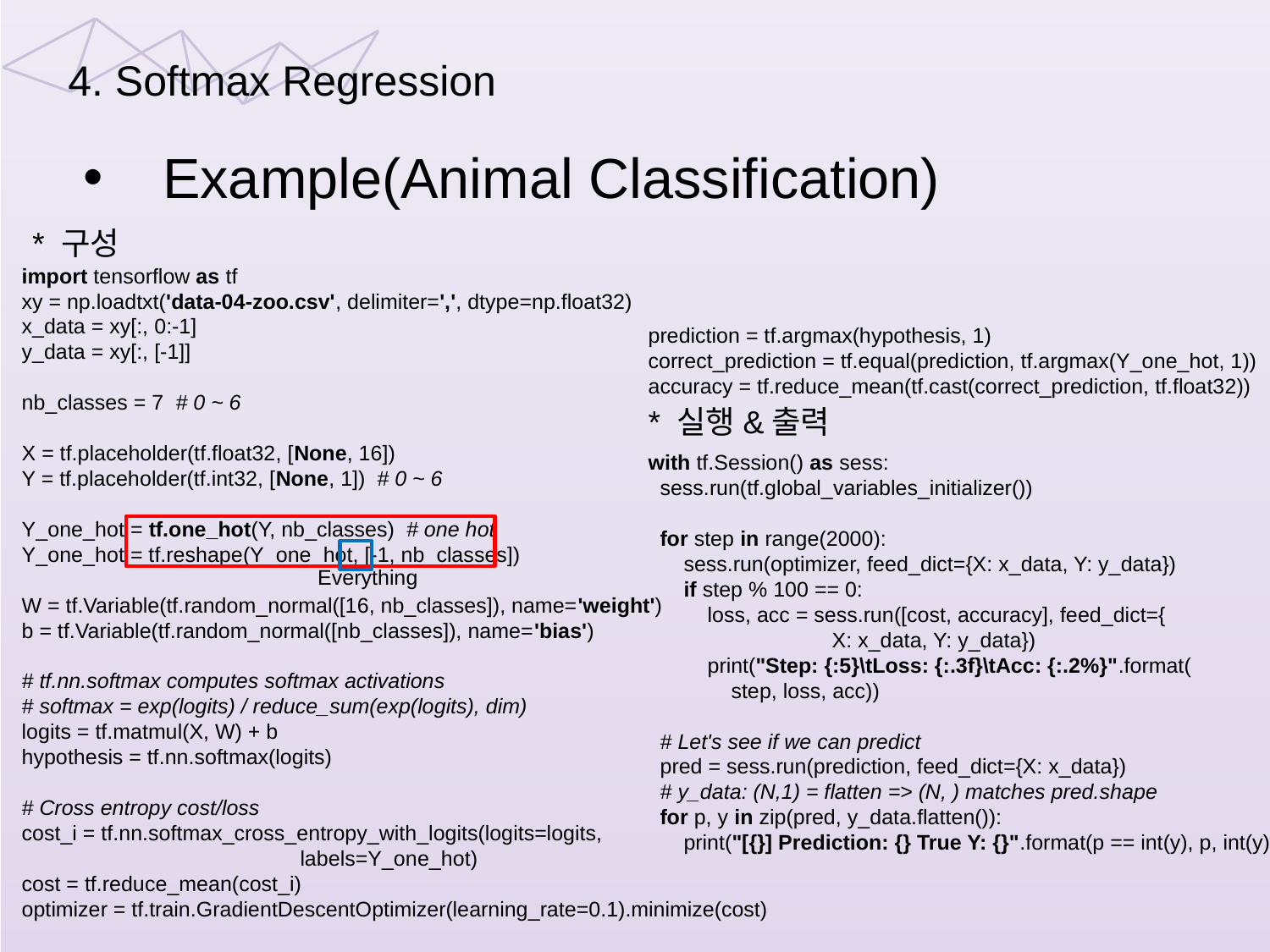

4. Softmax Regression
Example(Animal Classification)
* 구성
import tensorflow as tf
xy = np.loadtxt('data-04-zoo.csv', delimiter=',', dtype=np.float32)
x_data = xy[:, 0:-1]
y_data = xy[:, [-1]]
nb_classes = 7  # 0 ~ 6
X = tf.placeholder(tf.float32, [None, 16])
Y = tf.placeholder(tf.int32, [None, 1])  # 0 ~ 6
Y_one_hot = tf.one_hot(Y, nb_classes)  # one hot
Y_one_hot = tf.reshape(Y_one_hot, [-1, nb_classes])
W = tf.Variable(tf.random_normal([16, nb_classes]), name='weight')
b = tf.Variable(tf.random_normal([nb_classes]), name='bias')
# tf.nn.softmax computes softmax activations
# softmax = exp(logits) / reduce_sum(exp(logits), dim)
logits = tf.matmul(X, W) + b
hypothesis = tf.nn.softmax(logits)
# Cross entropy cost/loss
cost_i = tf.nn.softmax_cross_entropy_with_logits(logits=logits,
                                               labels=Y_one_hot)
cost = tf.reduce_mean(cost_i)
optimizer = tf.train.GradientDescentOptimizer(learning_rate=0.1).minimize(cost)

prediction = tf.argmax(hypothesis, 1)
correct_prediction = tf.equal(prediction, tf.argmax(Y_one_hot, 1))
accuracy = tf.reduce_mean(tf.cast(correct_prediction, tf.float32))

with tf.Session() as sess:
  sess.run(tf.global_variables_initializer())
  for step in range(2000):
      sess.run(optimizer, feed_dict={X: x_data, Y: y_data})
      if step % 100 == 0:
          loss, acc = sess.run([cost, accuracy], feed_dict={
                               X: x_data, Y: y_data})
          print("Step: {:5}\tLoss: {:.3f}\tAcc: {:.2%}".format(
              step, loss, acc))
  # Let's see if we can predict
  pred = sess.run(prediction, feed_dict={X: x_data})
  # y_data: (N,1) = flatten => (N, ) matches pred.shape
  for p, y in zip(pred, y_data.flatten()):
      print("[{}] Prediction: {} True Y: {}".format(p == int(y), p, int(y)))

* 실행&출력

Everything